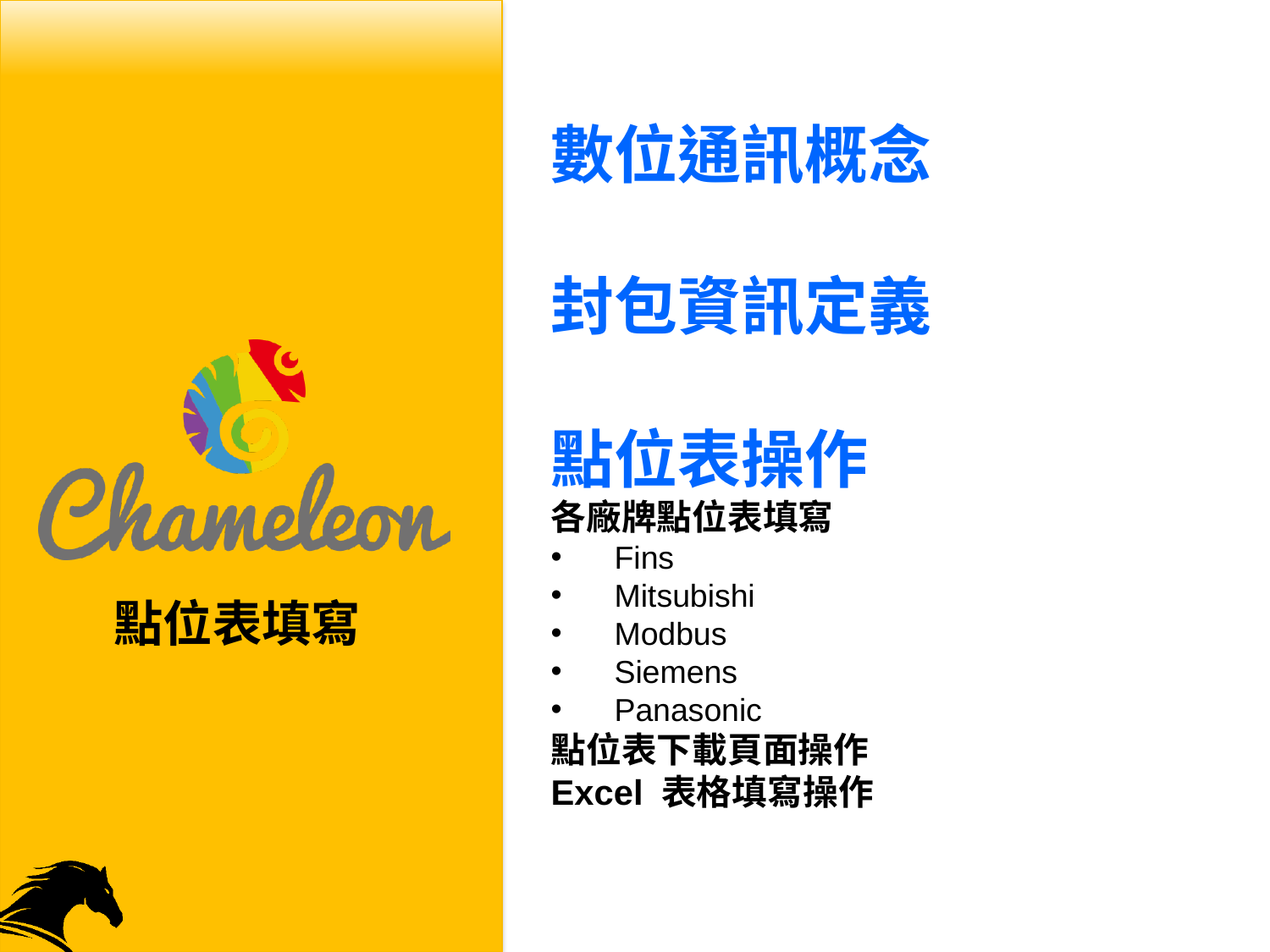

數位通訊概念

封包資訊定義

點位表操作
各廠牌點位表填寫
Fins
Mitsubishi
Modbus
Siemens
Panasonic
點位表下載頁面操作
Excel 表格填寫操作
# 點位表填寫